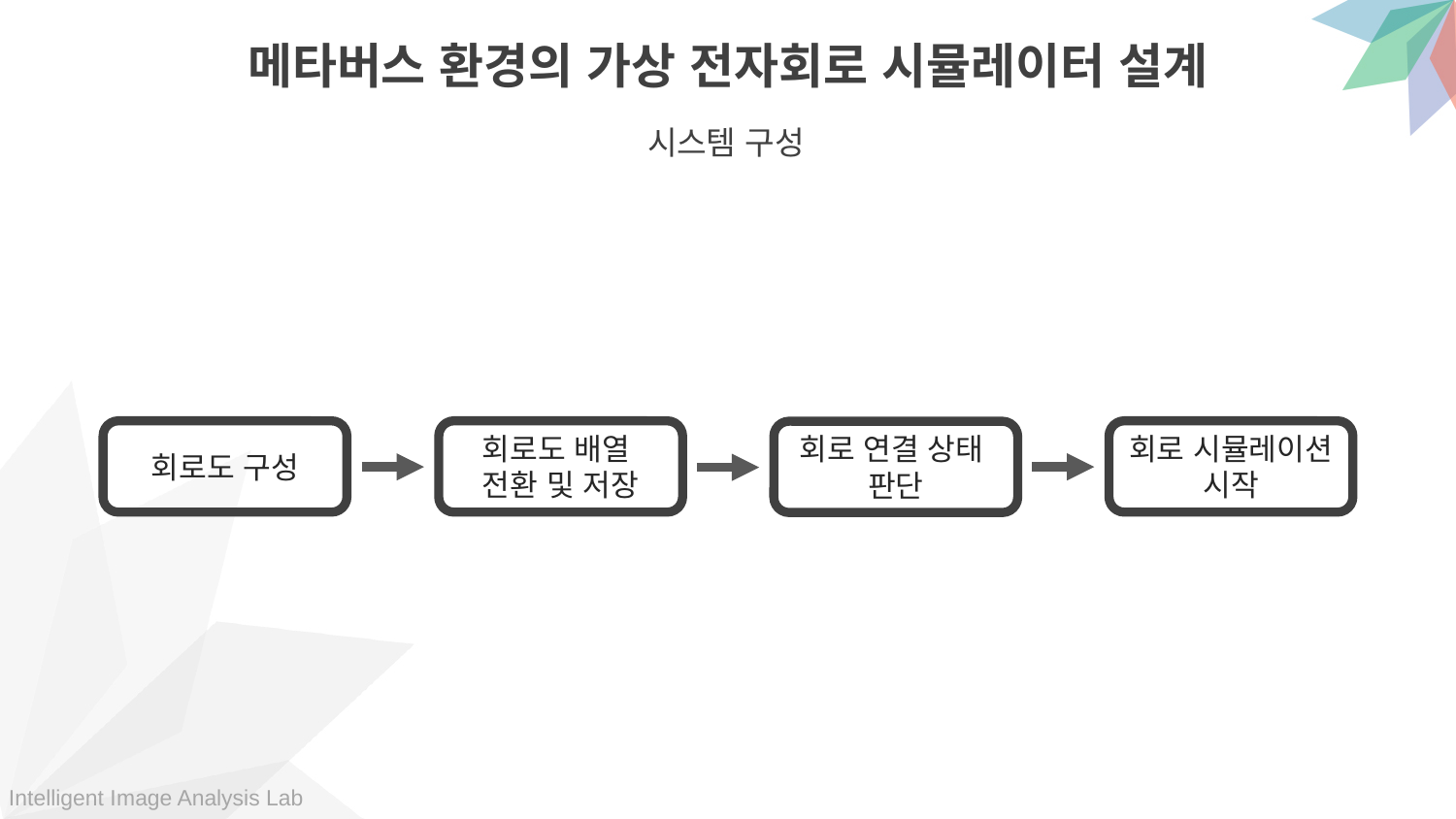

메타버스 환경의 가상 전자회로 시뮬레이터 설계
시스템 구성
회로도 구성
회로도 배열
전환 및 저장
회로 시뮬레이션 시작
회로 연결 상태
판단